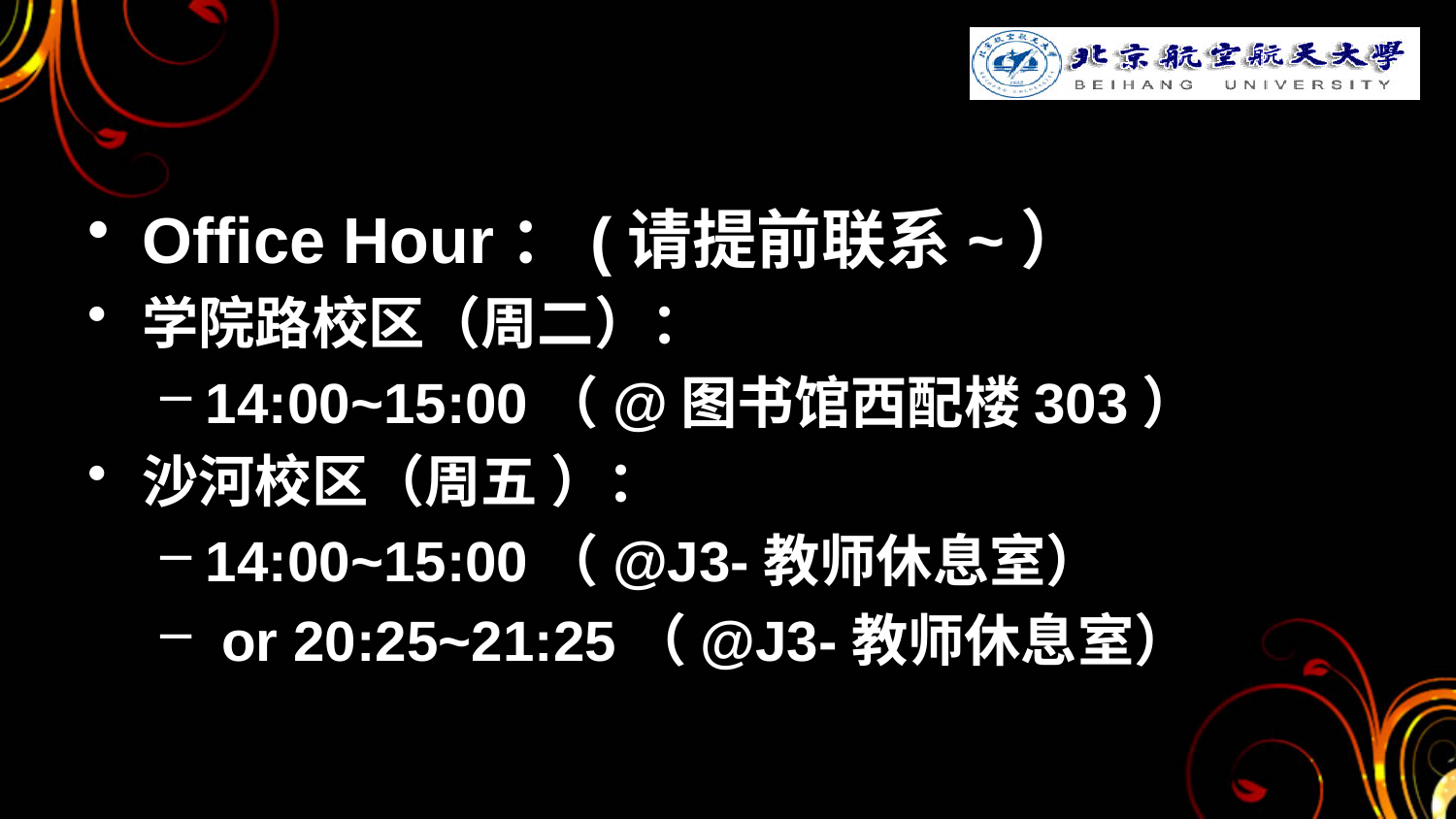

#
Office Hour：(请提前联系~）
学院路校区（周二）：
14:00~15:00（@图书馆西配楼303）
沙河校区（周五 ）：
14:00~15:00（@J3-教师休息室）
 or 20:25~21:25（@J3-教师休息室）